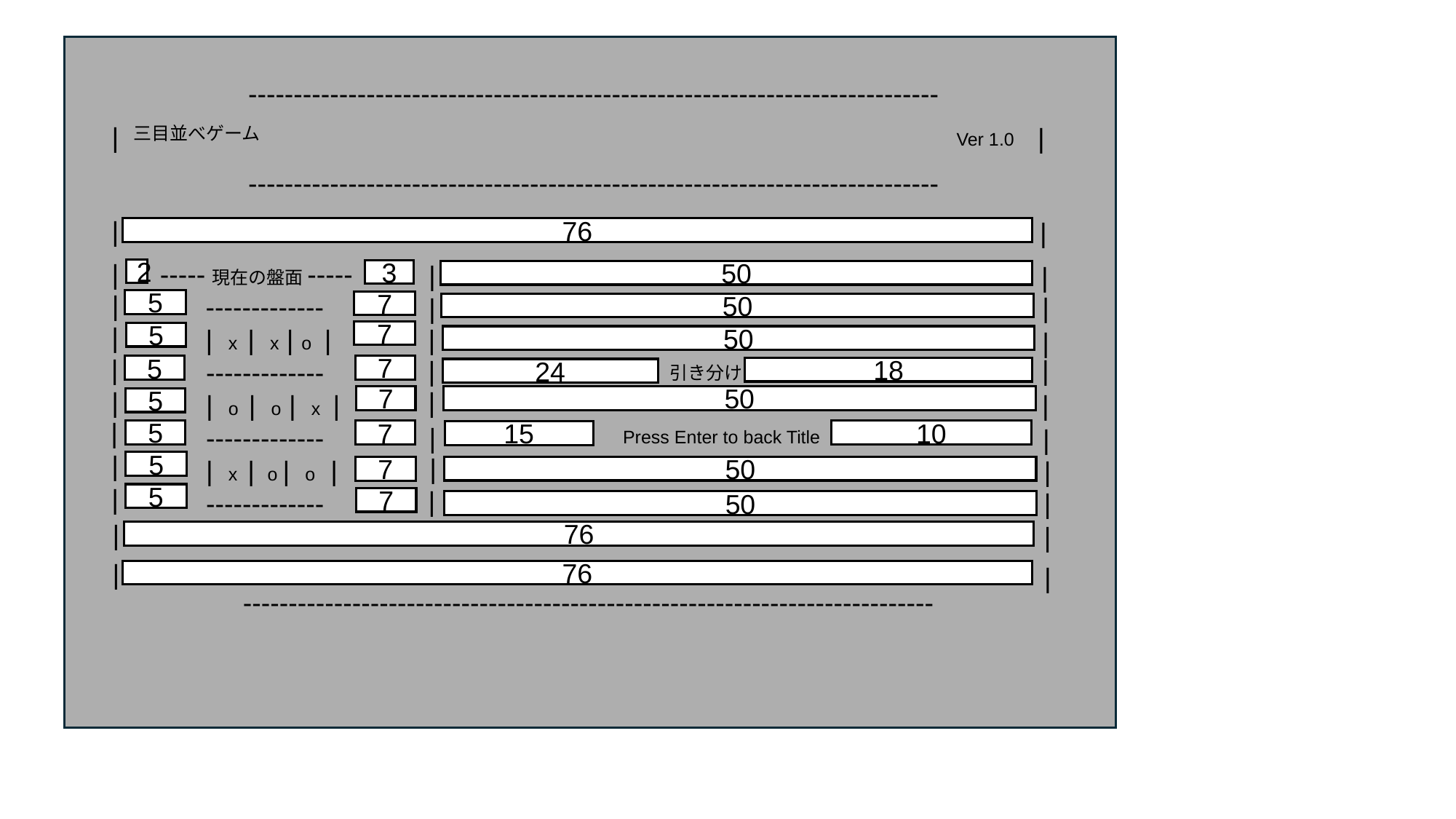

----------------------------------------------------------------------------
|
|
三目並べゲーム
Ver 1.0
 ----------------------------------------------------------------------------
|
|
76
-----現在の盤面-----
      -------------
      |  x  |  x | o  |
      -------------
      |  o  |  o |  x  |
      -------------
      |  x  |  o |  o   |
      -------------

|
|
|
2
3
50
|
|
|
5
7
50
|
|
|
7
5
引き分け

50
|
|
|
7
5
18
24
|
|
|
7
50
5
|
|
|
Press Enter to back Title
5
7
10
15
|
|
|
5
50
7
|
|
|
5
7
50
|
|
76
|
|
76
  ----------------------------------------------------------------------------